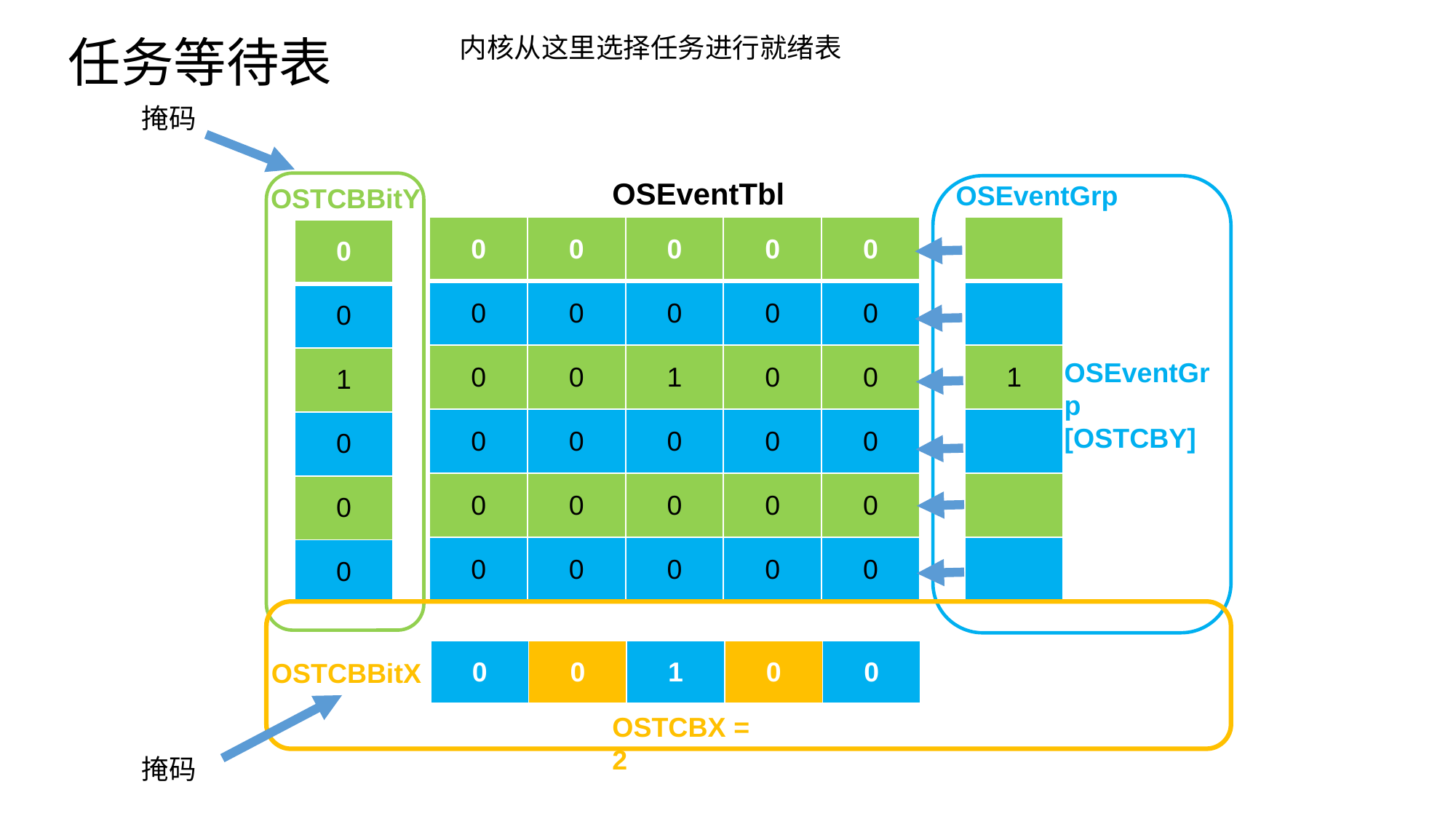

内核从这里选择任务进行就绪表
# 任务等待表
掩码
OSEventTbl

OSEventGrp
OSTCBBitY

| 0 | 0 | 0 | 0 | 0 |
| --- | --- | --- | --- | --- |
| 0 | 0 | 0 | 0 | 0 |
| 0 | 0 | 1 | 0 | 0 |
| 0 | 0 | 0 | 0 | 0 |
| 0 | 0 | 0 | 0 | 0 |
| 0 | 0 | 0 | 0 | 0 |
|  |
| --- |
|  |
| 1 |
|  |
|  |
|  |
| 0 |
| --- |
| 0 |
| 1 |
| 0 |
| 0 |
| 0 |
OSEventGrp
[OSTCBY]

| 0 | 0 | 1 | 0 | 0 |
| --- | --- | --- | --- | --- |
OSTCBBitX
OSTCBX = 2
掩码